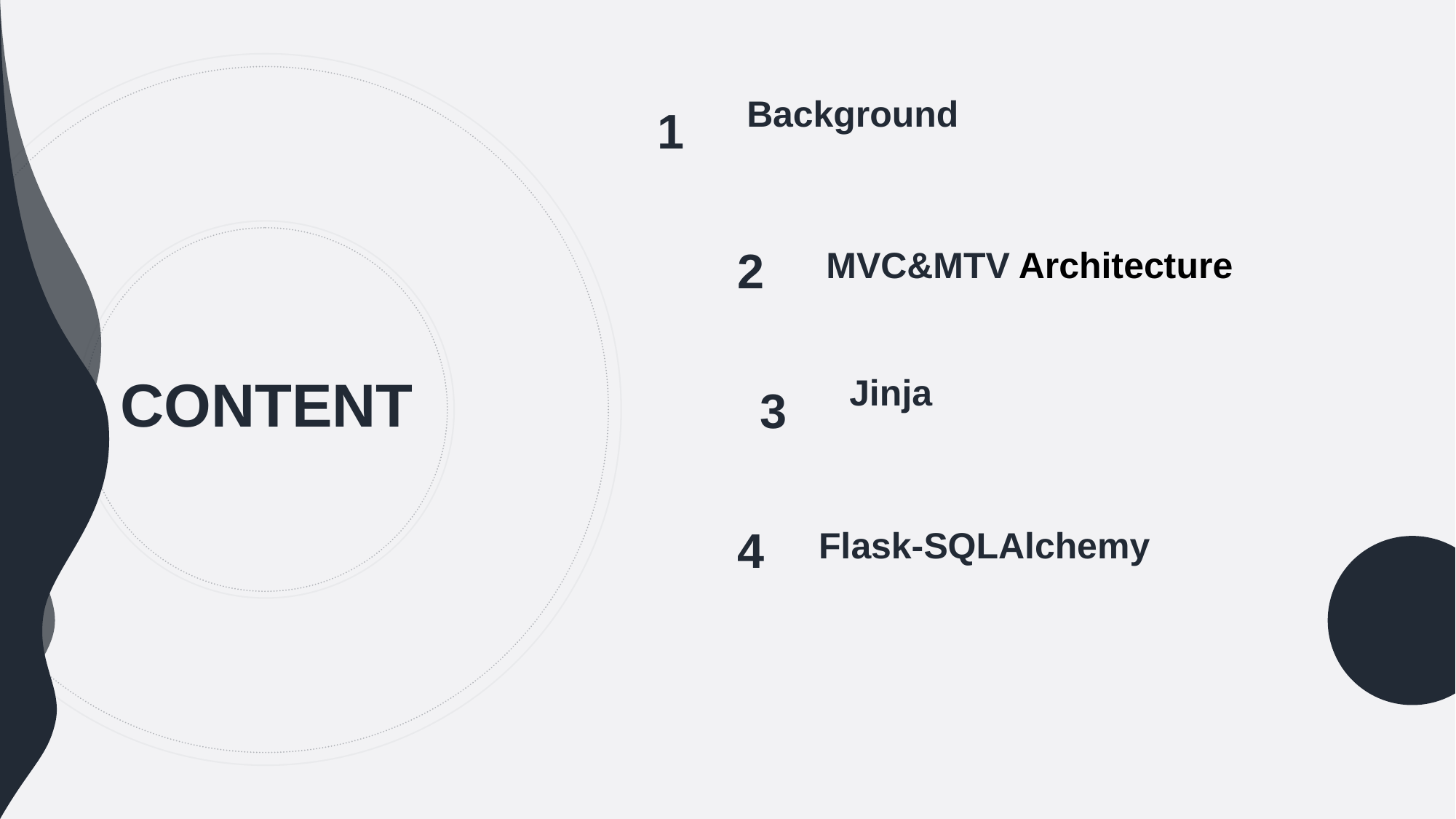

行业PPT模板http://www.1ppt.com/hangye/

Background

1

CONTENT

2
MVC&MTV Architecture

Jinja

3

4
Flask-SQLAlchemy